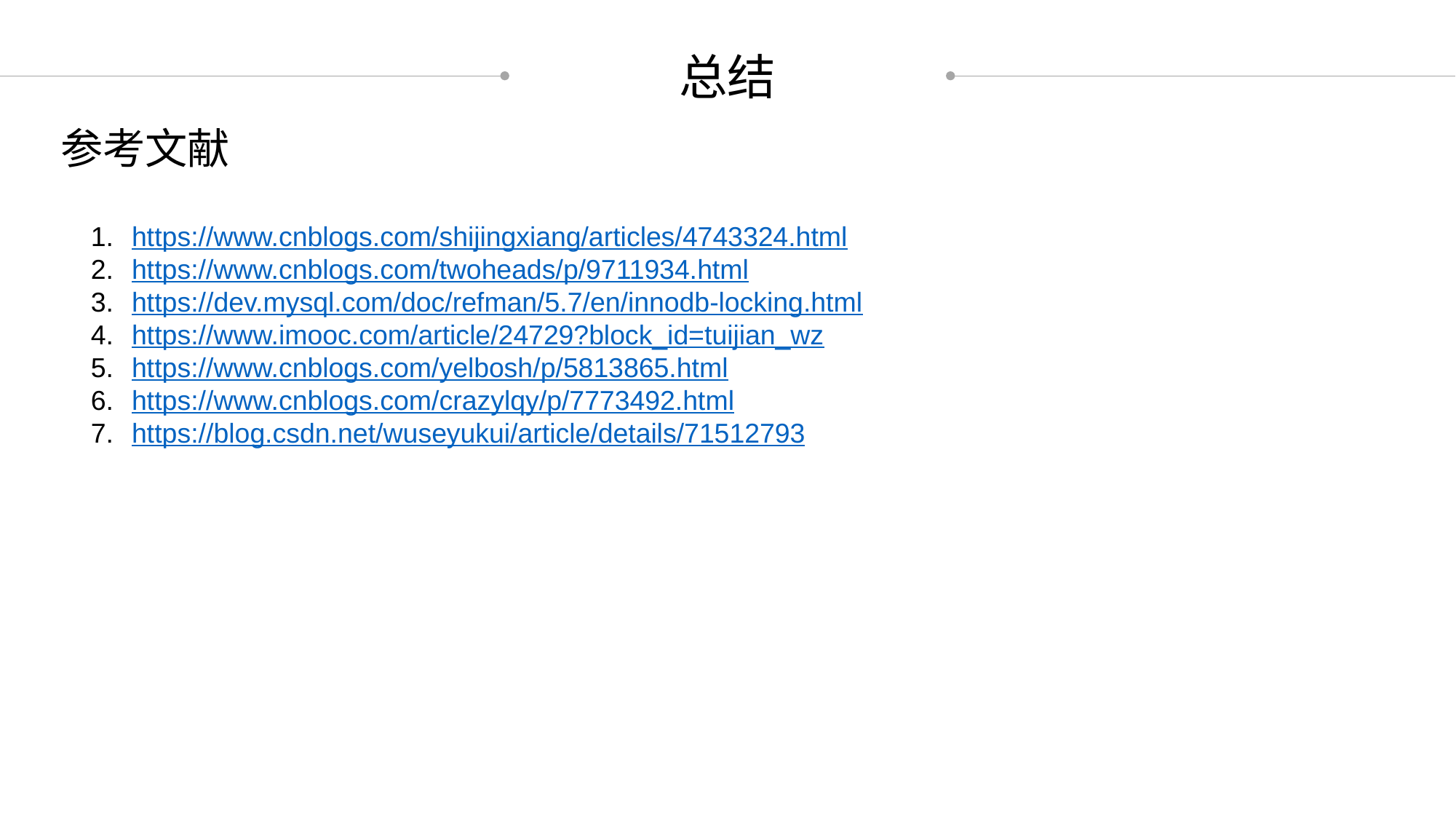

总结
参考文献
https://www.cnblogs.com/shijingxiang/articles/4743324.html
https://www.cnblogs.com/twoheads/p/9711934.html
https://dev.mysql.com/doc/refman/5.7/en/innodb-locking.html
https://www.imooc.com/article/24729?block_id=tuijian_wz
https://www.cnblogs.com/yelbosh/p/5813865.html
https://www.cnblogs.com/crazylqy/p/7773492.html
https://blog.csdn.net/wuseyukui/article/details/71512793